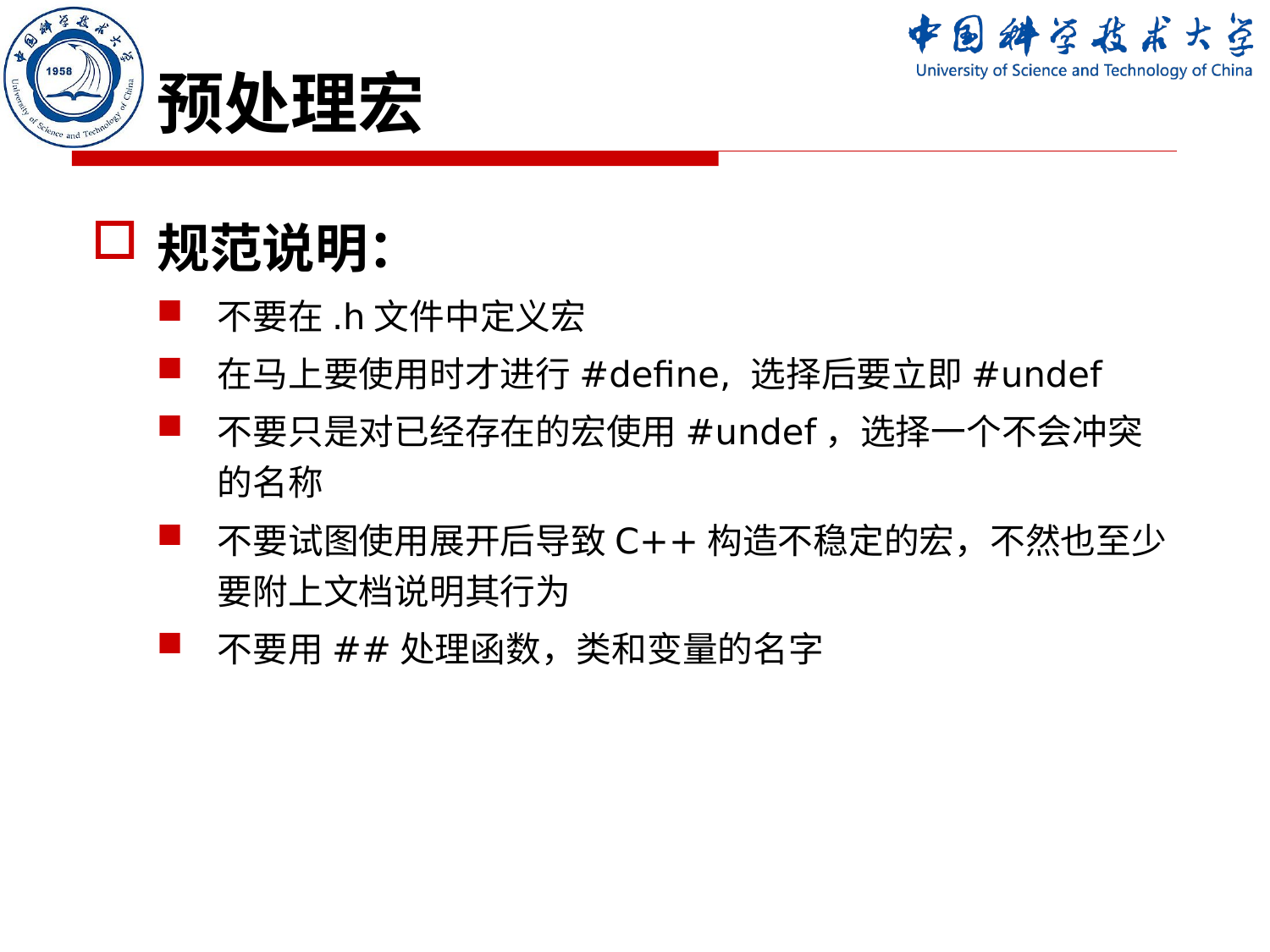

# 预处理宏
规范说明：
不要在.h文件中定义宏
在马上要使用时才进行#define, 选择后要立即#undef
不要只是对已经存在的宏使用#undef，选择一个不会冲突的名称
不要试图使用展开后导致C++构造不稳定的宏，不然也至少要附上文档说明其行为
不要用##处理函数，类和变量的名字

28